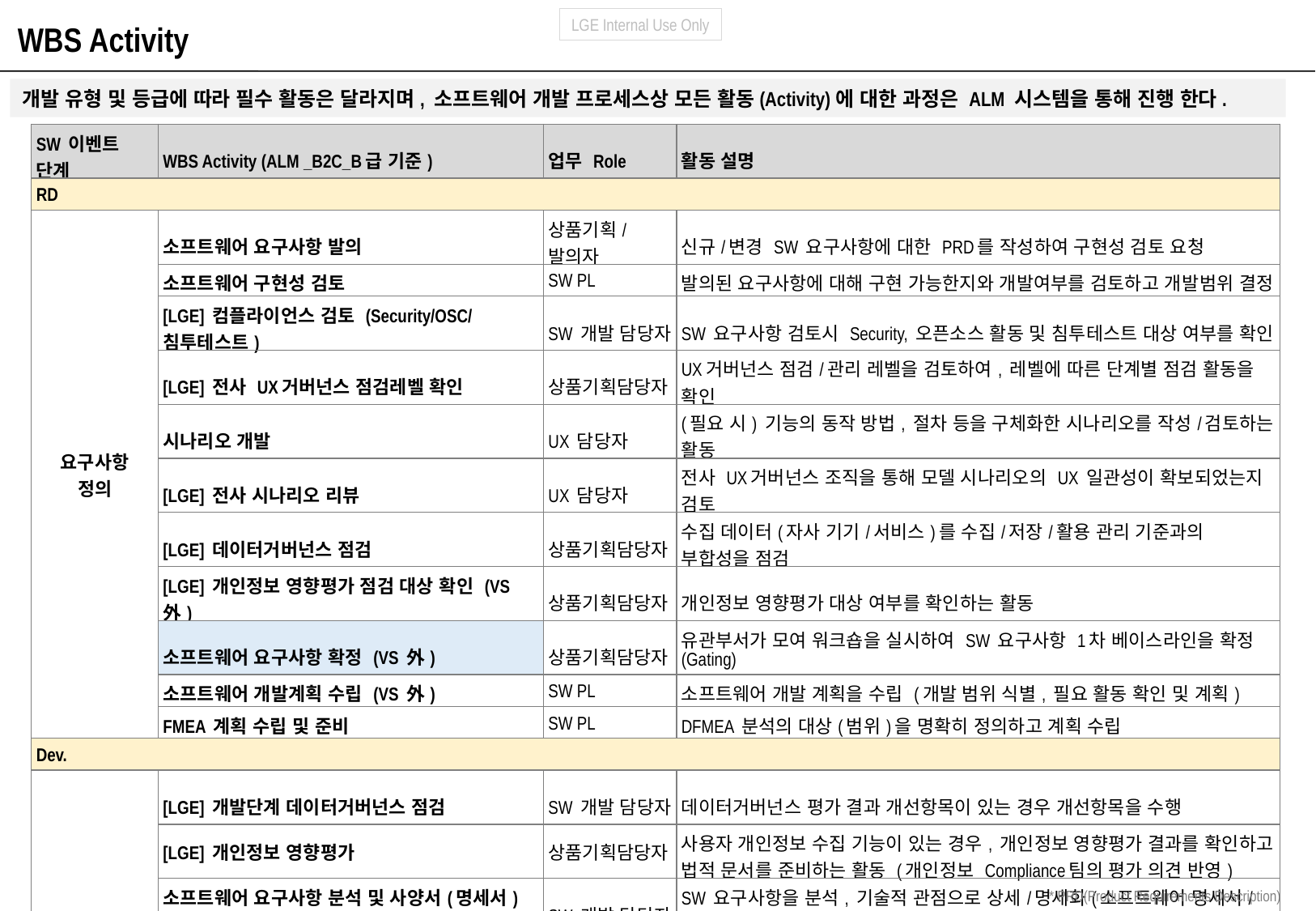

# WBS Activity
개발 유형 및 등급에 따라 필수 활동은 달라지며, 소프트웨어 개발 프로세스상 모든 활동(Activity)에 대한 과정은 ALM 시스템을 통해 진행 한다.
| SW 이벤트 단계 | WBS Activity (ALM \_B2C\_B급 기준) | 업무 Role | 활동 설명 |
| --- | --- | --- | --- |
| RD |  |  |  |
| 요구사항 정의 | 소프트웨어 요구사항 발의 | 상품기획/발의자 | 신규/변경 SW 요구사항에 대한 PRD를 작성하여 구현성 검토 요청 |
|  | 소프트웨어 구현성 검토 | SW PL | 발의된 요구사항에 대해 구현 가능한지와 개발여부를 검토하고 개발범위 결정 |
|  | [LGE] 컴플라이언스 검토 (Security/OSC/침투테스트) | SW 개발 담당자 | SW 요구사항 검토시 Security, 오픈소스 활동 및 침투테스트 대상 여부를 확인 |
|  | [LGE] 전사 UX거버넌스 점검레벨 확인 | 상품기획담당자 | UX거버넌스 점검/관리 레벨을 검토하여, 레벨에 따른 단계별 점검 활동을 확인 |
|  | 시나리오 개발 | UX 담당자 | (필요 시) 기능의 동작 방법, 절차 등을 구체화한 시나리오를 작성/검토하는 활동 |
|  | [LGE] 전사 시나리오 리뷰 | UX 담당자 | 전사 UX거버넌스 조직을 통해 모델 시나리오의 UX 일관성이 확보되었는지 검토 |
|  | [LGE] 데이터거버넌스 점검 | 상품기획담당자 | 수집 데이터(자사 기기/서비스)를 수집/저장/활용 관리 기준과의 부합성을 점검 |
|  | [LGE] 개인정보 영향평가 점검 대상 확인 (VS 外) | 상품기획담당자 | 개인정보 영향평가 대상 여부를 확인하는 활동 |
|  | 소프트웨어 요구사항 확정 (VS 外) | 상품기획담당자 | 유관부서가 모여 워크숍을 실시하여 SW 요구사항 1차 베이스라인을 확정(Gating) |
|  | 소프트웨어 개발계획 수립 (VS 外) | SW PL | 소프트웨어 개발 계획을 수립 (개발 범위 식별, 필요 활동 확인 및 계획) |
|  | FMEA 계획 수립 및 준비 | SW PL | DFMEA 분석의 대상(범위)을 명확히 정의하고 계획 수립 |
| Dev. |  |  |  |
| SW 개발 | [LGE] 개발단계 데이터거버넌스 점검 | SW 개발 담당자 | 데이터거버넌스 평가 결과 개선항목이 있는 경우 개선항목을 수행 |
|  | [LGE] 개인정보 영향평가 | 상품기획담당자 | 사용자 개인정보 수집 기능이 있는 경우, 개인정보 영향평가 결과를 확인하고 법적 문서를 준비하는 활동 (개인정보 Compliance팀의 평가 의견 반영) |
|  | 소프트웨어 요구사항 분석 및 사양서(명세서) 작성 | SW 개발 담당자 | SW 요구사항을 분석, 기술적 관점으로 상세/명세화(소프트웨어 명세서/SRS 작성) |
|  | 소프트웨어 개발검증 사양서(테스트케이스) 작성 | SW 개발 담당자 | 소프트웨어 개발검증사양서(테스트케이스)를 작성하는 활동 |
|  | 소프트웨어 인정시험 사양서(테스트 케이스) 작성 | SW 개발 담당자 | 인정시험 시험 항목을 설계하고 인정시험 사양서(테스트케이스)를 작성하는 활동 |
|  | 소프트웨어 인정시험 계획 수립 | DQA 담당자 | 시험 전략 및 설비, 자원, 시험사양서 및 시험 일정표 작성 등 시험을 계획하는 활동 |
|  | 소프트웨어 Architecture 설계 | SW 개발 담당자 | SW Component와 최상위 레벨의 구조를 기술하는 SW Architecture를 설계/검토 |
|  | 구조 분석 (FMEA), 기능 분석 (FMEA) | SW 개발 담당자 | SW 구조분석(Architecture, Interface 등) 및 기능 분석 (요구사항 파악, 기능 트리) |
|  | 소프트웨어 설계 | SW 개발 담당자 | 신기능 및 변경기능에 대한 설계를 수행, Unit 간의 Interface, 상세 기능 설계 등 |
* PRD(Product Requirements Description)